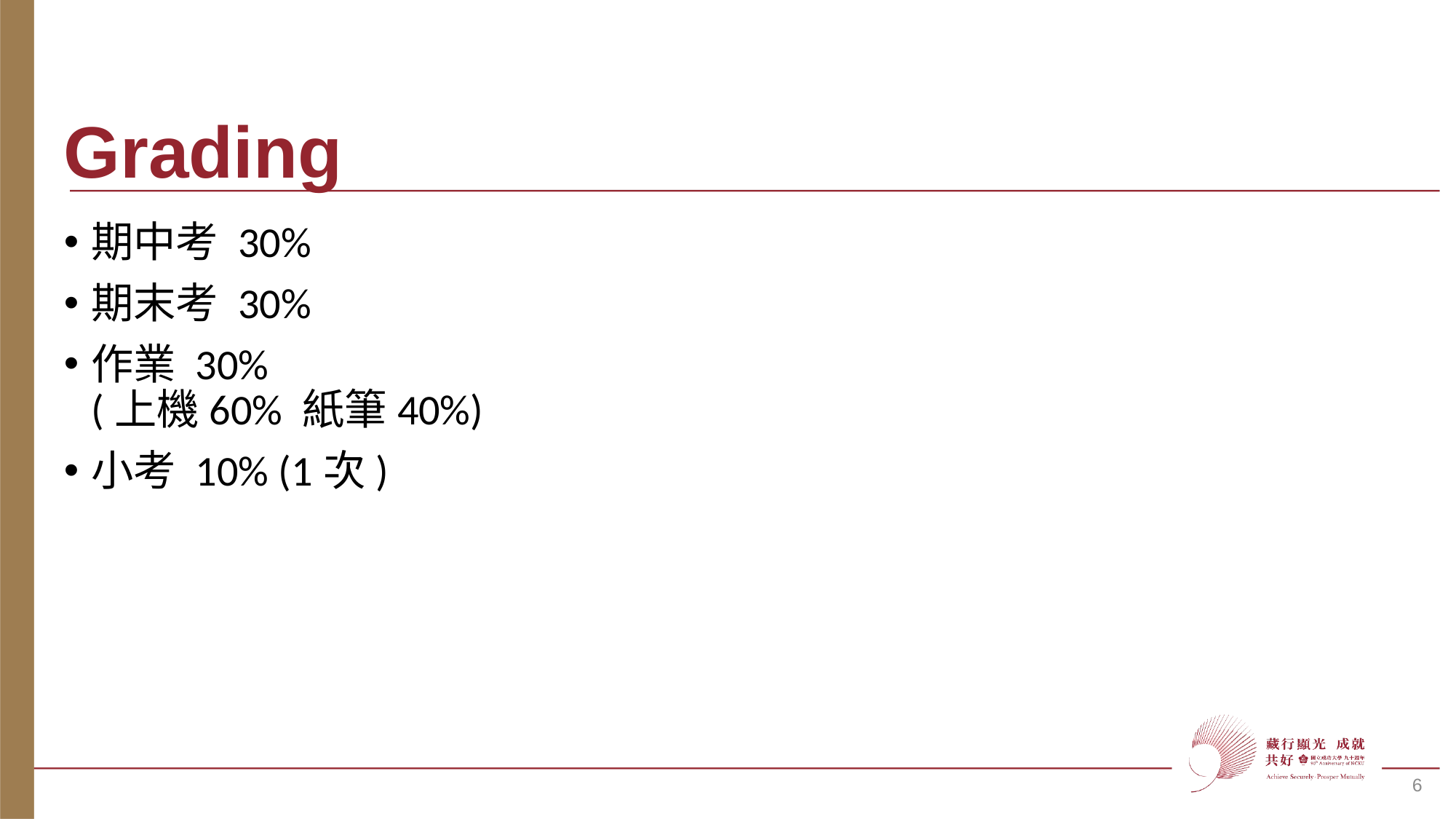

# Grading
期中考 30%
期末考 30%
作業 30%
(上機60% 紙筆40%)
小考 10% (1次)

6